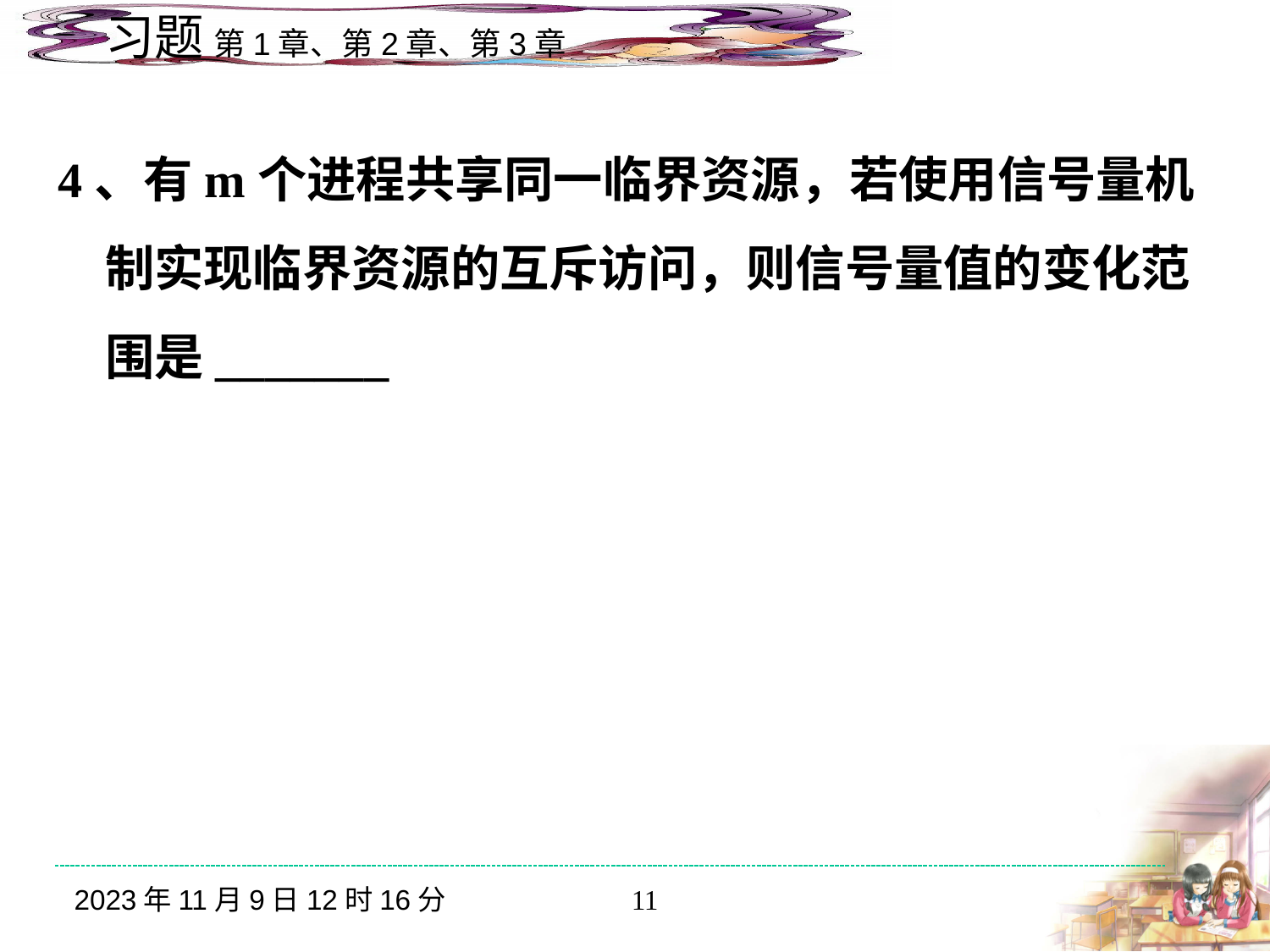

4、有m个进程共享同一临界资源，若使用信号量机制实现临界资源的互斥访问，则信号量值的变化范围是_______

2023年11月9日12时16分
11